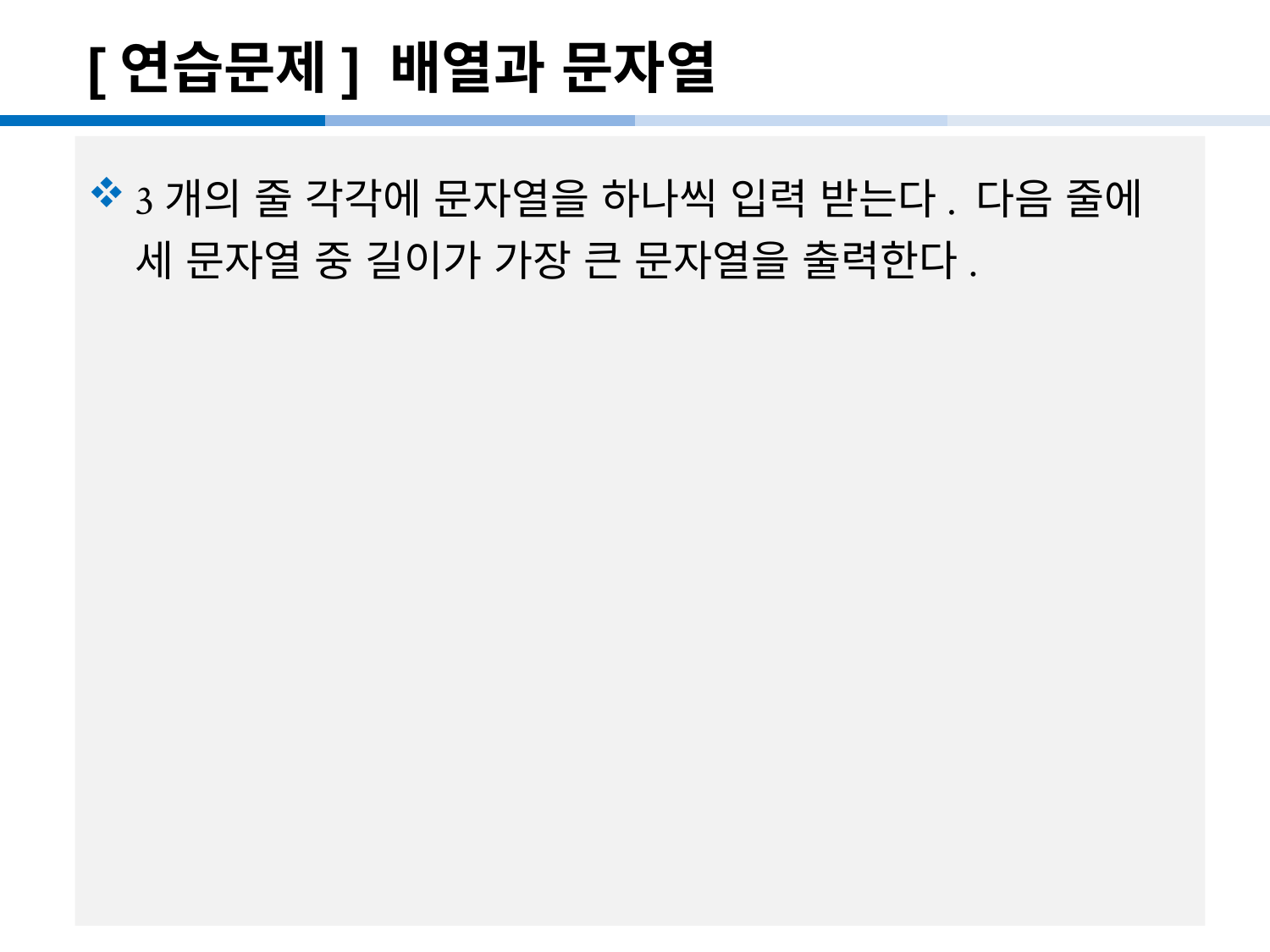

# [연습문제] 배열과 문자열
3개의 줄 각각에 문자열을 하나씩 입력 받는다. 다음 줄에 세 문자열 중 길이가 가장 큰 문자열을 출력한다.